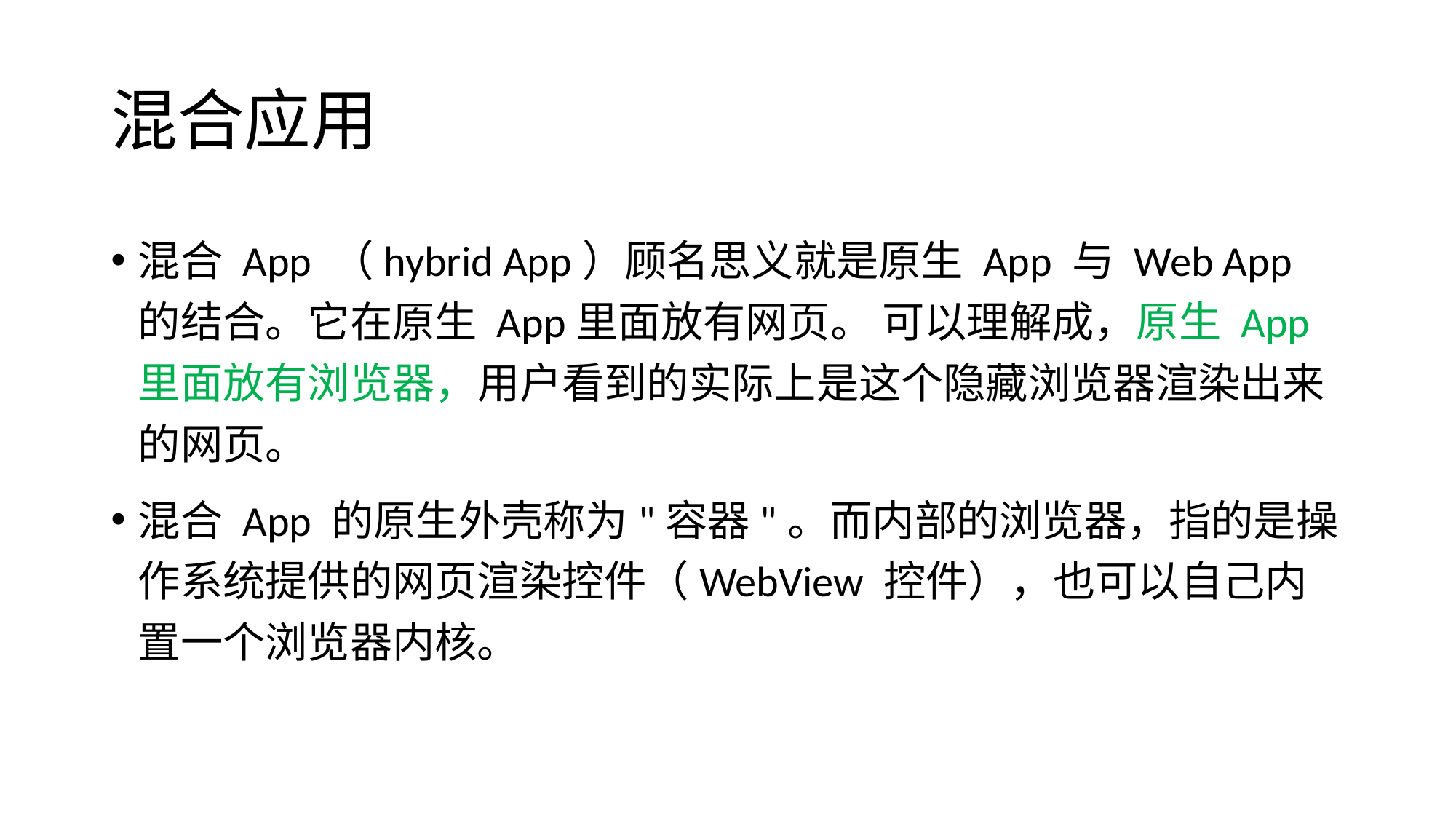

# 混合应用
混合 App （hybrid App）顾名思义就是原生 App 与 Web App 的结合。它在原生 App里面放有网页。 可以理解成，原生 App 里面放有浏览器，用户看到的实际上是这个隐藏浏览器渲染出来的网页。
混合 App 的原生外壳称为"容器"。而内部的浏览器，指的是操作系统提供的网页渲染控件（WebView 控件），也可以自己内置一个浏览器内核。